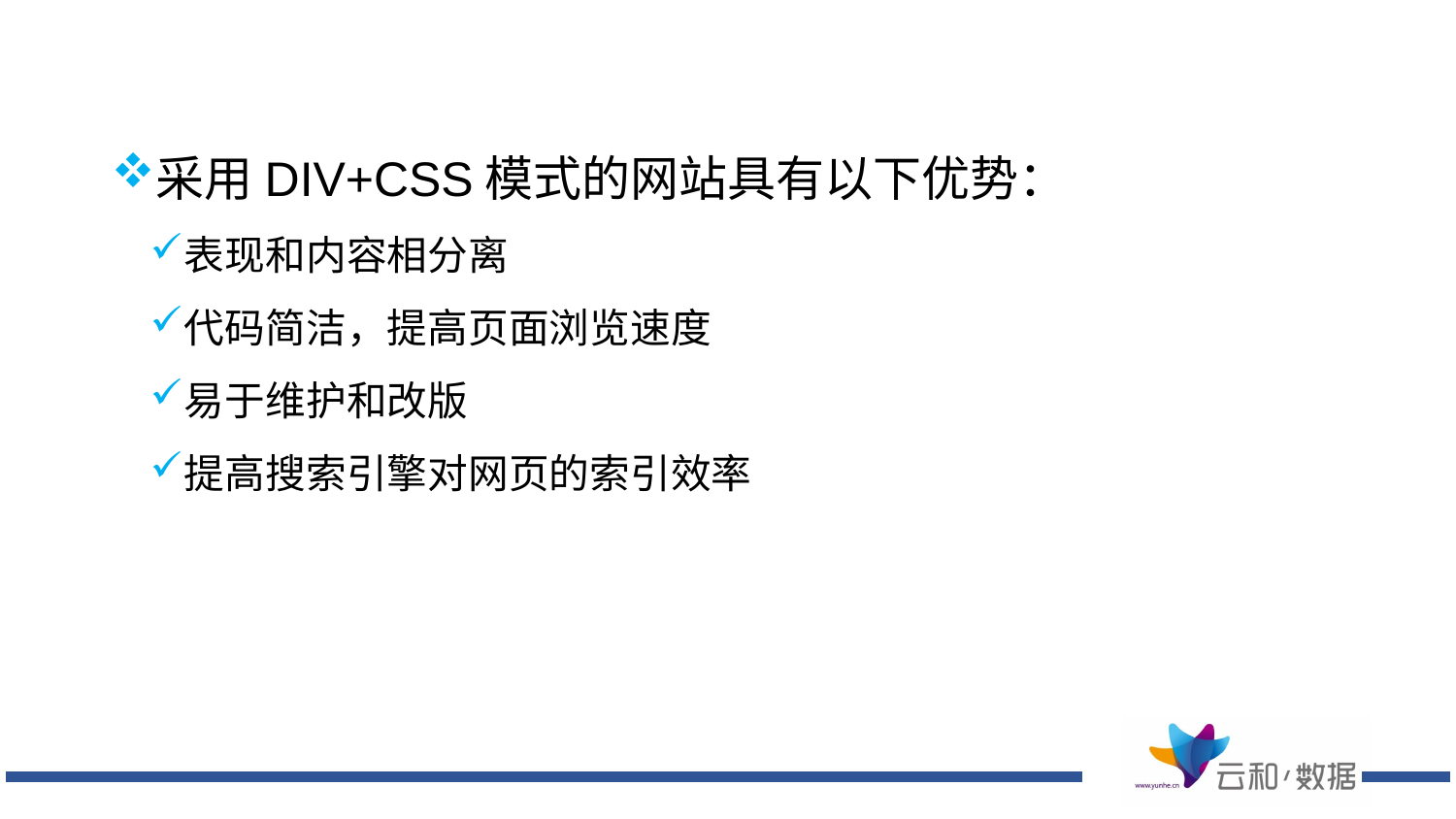

采用DIV+CSS模式的网站具有以下优势：
表现和内容相分离
代码简洁，提高页面浏览速度
易于维护和改版
提高搜索引擎对网页的索引效率
4